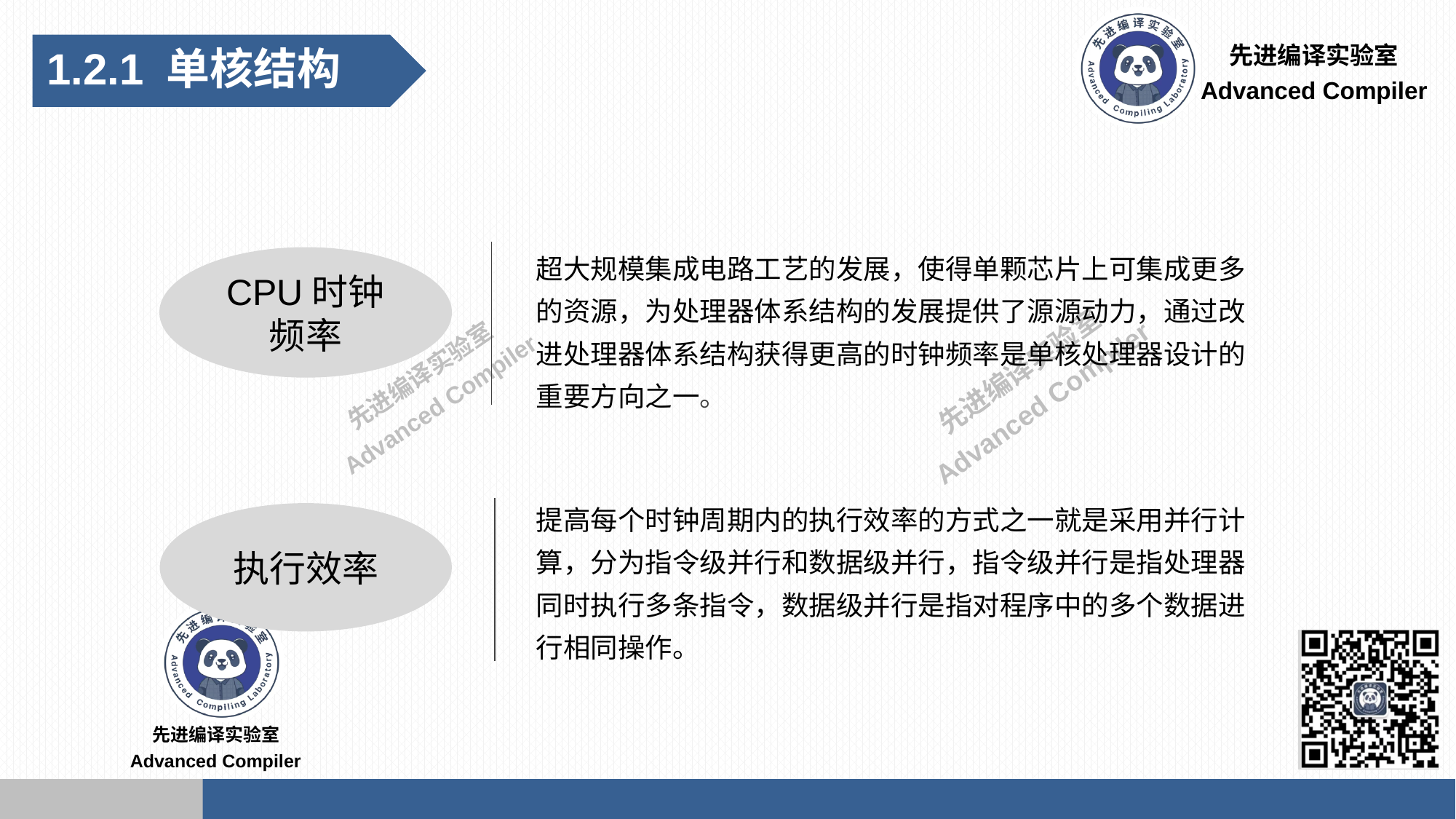

1.2.1 单核结构
超大规模集成电路工艺的发展，使得单颗芯片上可集成更多的资源，为处理器体系结构的发展提供了源源动力，通过改进处理器体系结构获得更高的时钟频率是单核处理器设计的重要方向之一。
CPU时钟频率
提高每个时钟周期内的执行效率的方式之一就是采用并行计算，分为指令级并行和数据级并行，指令级并行是指处理器同时执行多条指令，数据级并行是指对程序中的多个数据进行相同操作。
执行效率